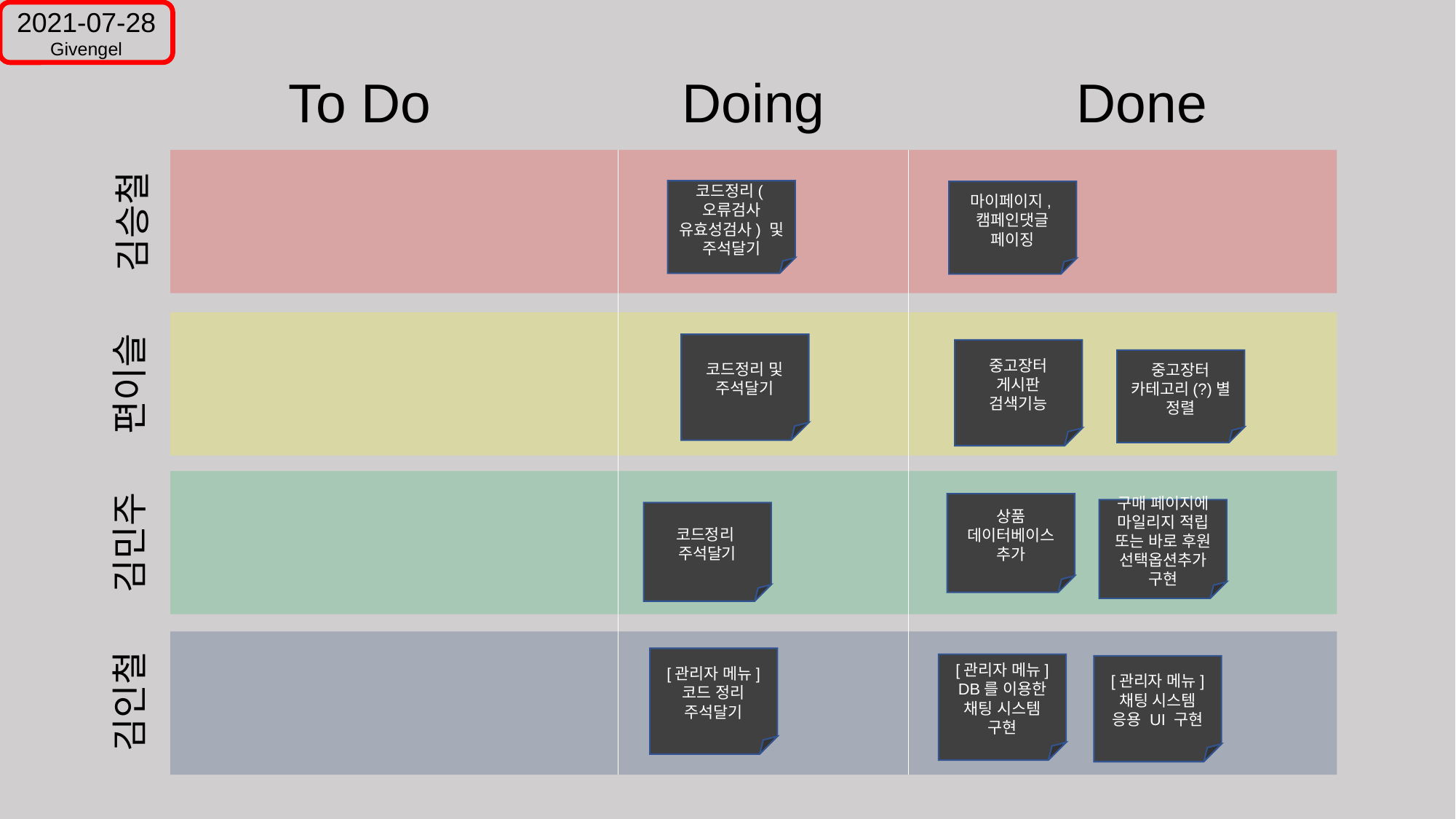

2021-07-28
Givengel
Done
Doing
To Do

코드정리(오류검사 유효성검사) 및 주석달기
마이페이지,캠페인댓글 페이징
김승철

코드정리 및 주석달기
중고장터 게시판 검색기능
중고장터 카테고리(?)별 정렬
편이슬

상품 데이터베이스 추가
구매 페이지에 마일리지 적립 또는 바로 후원 선택옵션추가 구현
코드정리  주석달기
김민주

[관리자 메뉴]
코드 정리 주석달기
[관리자 메뉴]
DB를 이용한 채팅 시스템 구현
[관리자 메뉴]
채팅 시스템 응용 UI 구현
김인철